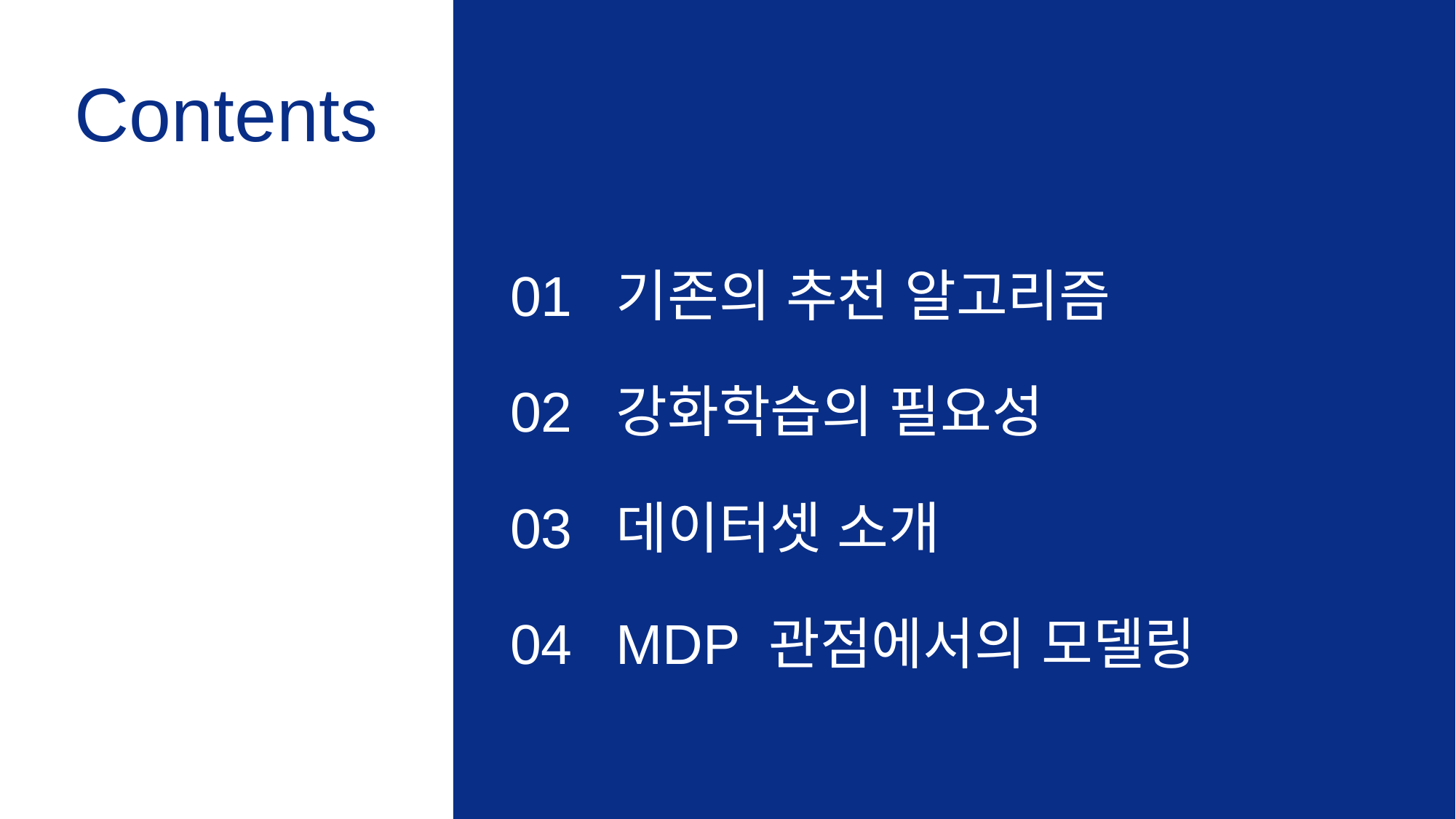

# Contents
01
02
03
04
기존의 추천 알고리즘
강화학습의 필요성
데이터셋 소개
MDP 관점에서의 모델링